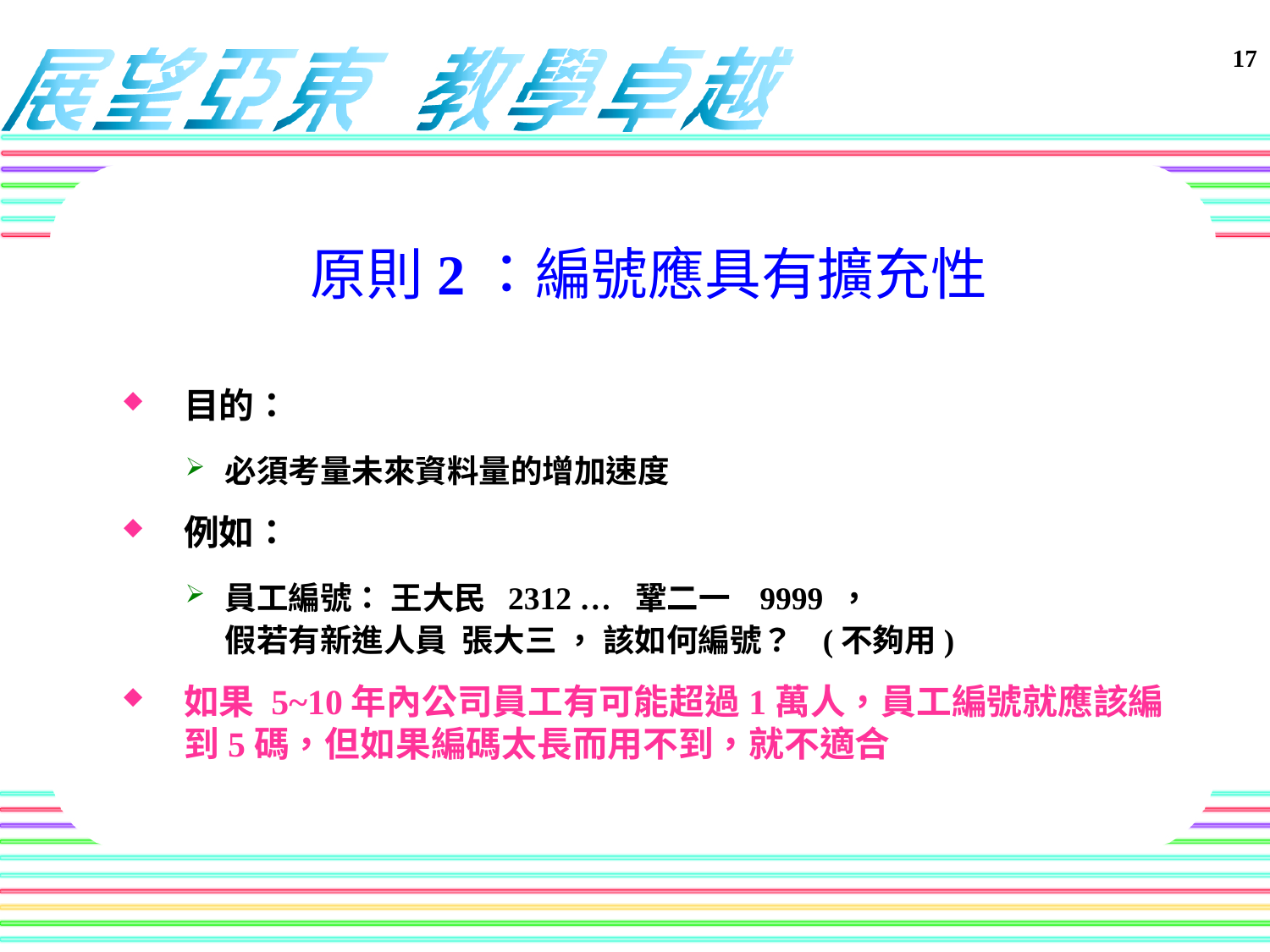

原則2：編號應具有擴充性
目的：
必須考量未來資料量的增加速度
例如：
員工編號： 王大民  2312 …  鞏二一   9999 ，
假若有新進人員  張大三 ， 該如何編號？   (不夠用)
如果 5~10年內公司員工有可能超過1萬人，員工編號就應該編到5碼，但如果編碼太長而用不到，就不適合